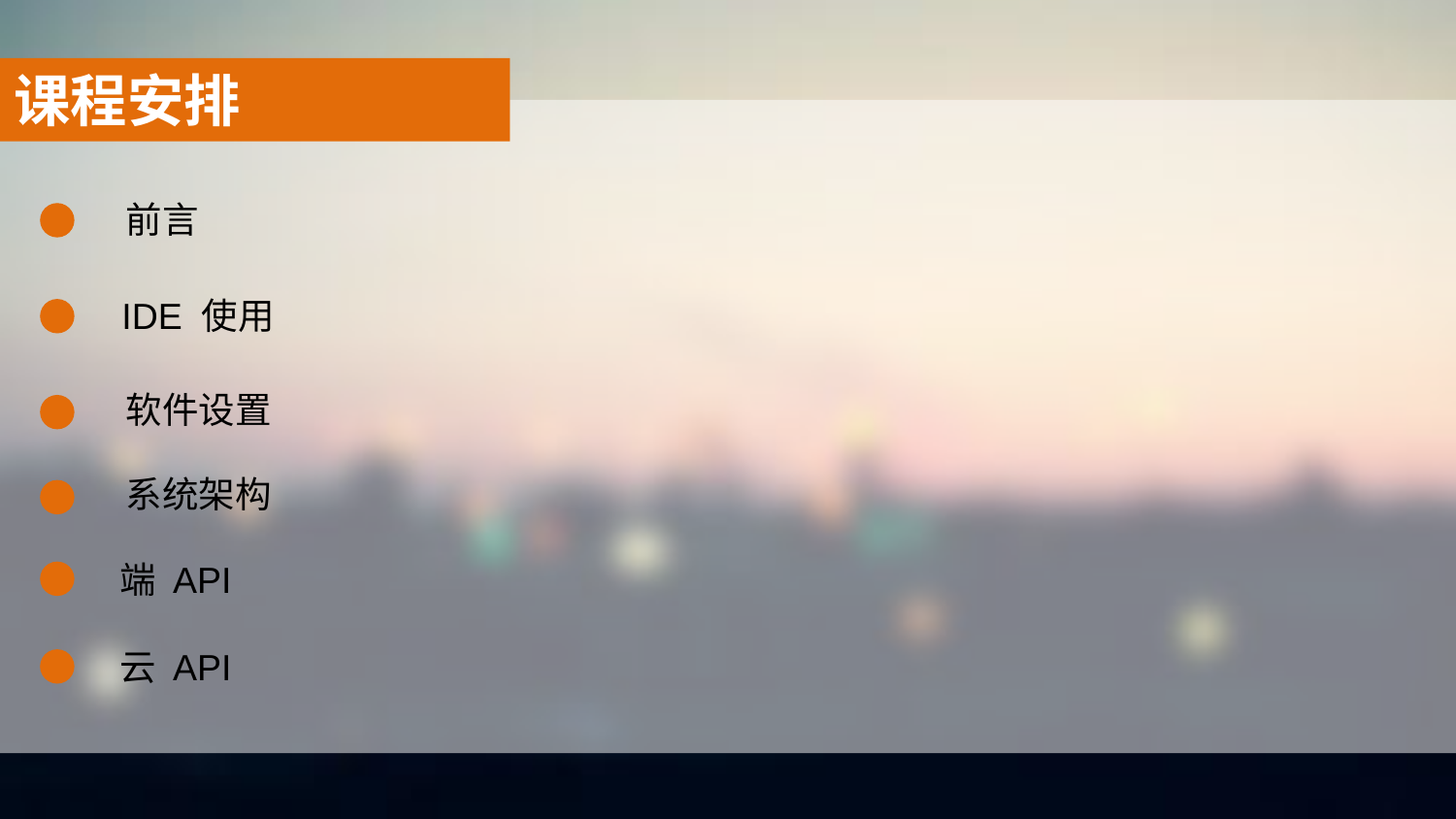

课程安排

前言

IDE 使用

软件设置

系统架构

端 API

云 API